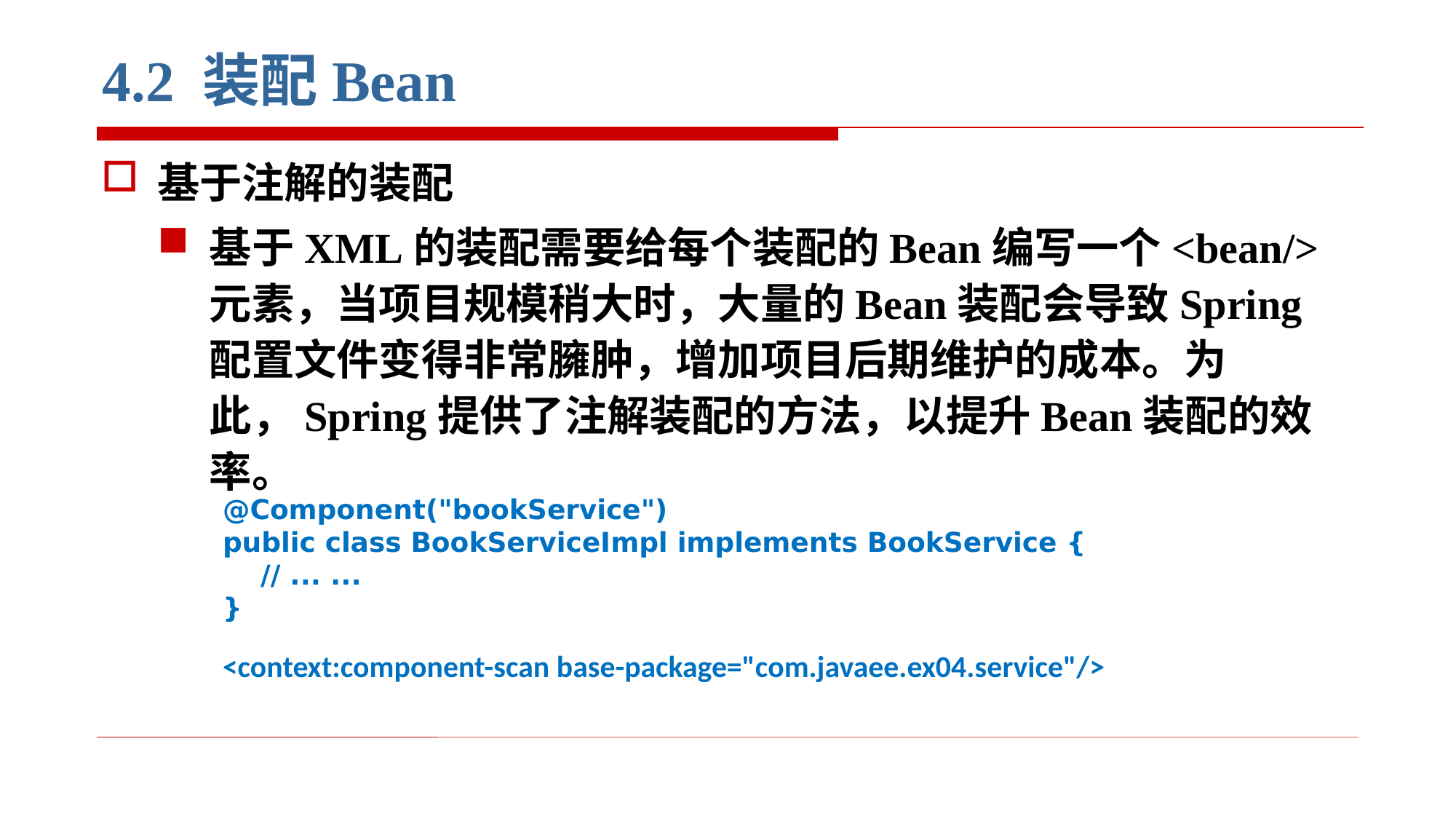

# 4.2 装配Bean
基于注解的装配
基于XML的装配需要给每个装配的Bean编写一个<bean/>元素，当项目规模稍大时，大量的Bean装配会导致Spring配置文件变得非常臃肿，增加项目后期维护的成本。为此，Spring提供了注解装配的方法，以提升Bean装配的效率。
@Component("bookService")
public class BookServiceImpl implements BookService {
    // ... ...
}
<context:component-scan base-package="com.javaee.ex04.service"/>
12